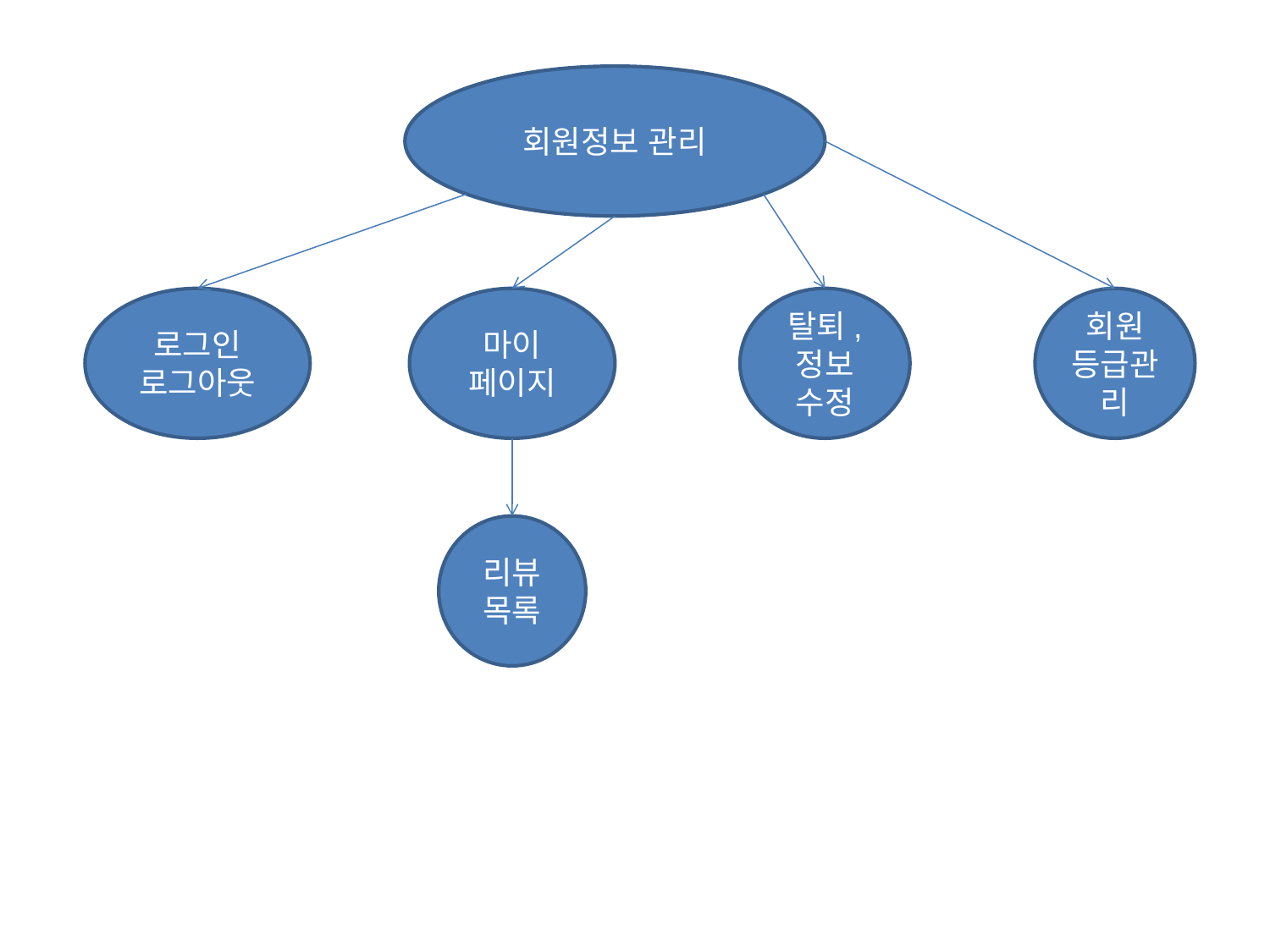

회원정보 관리
로그인
로그아웃
마이
페이지
탈퇴,
정보 수정
회원 등급관리
리뷰목록